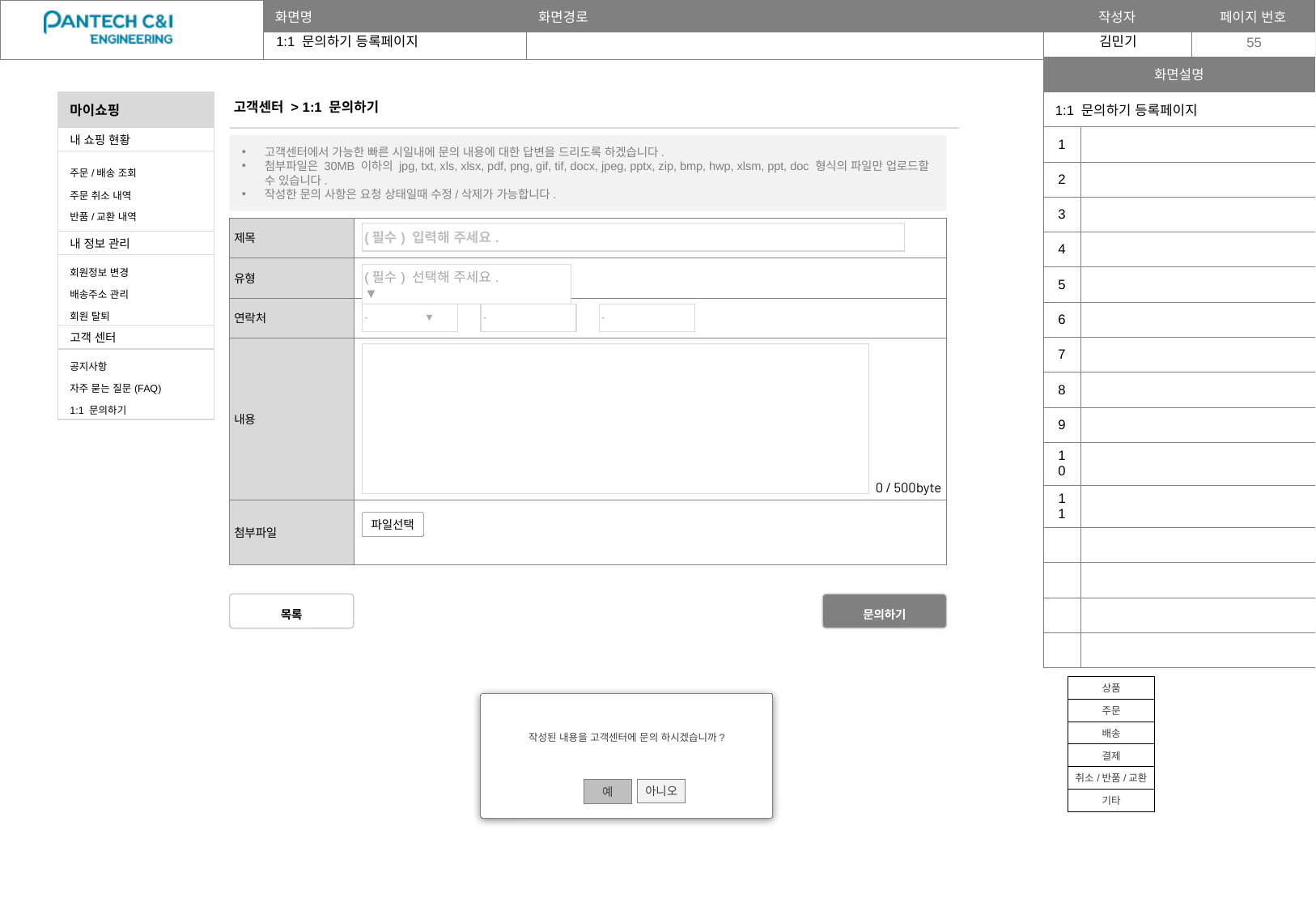

1:1 문의하기 등록페이지
55
| 화면설명 |  |
| --- | --- |
| 1:1 문의하기 등록페이지 |  |
| 1 |  |
| 2 |  |
| 3 |  |
| 4 |  |
| 5 |  |
| 6 |  |
| 7 |  |
| 8 |  |
| 9 |  |
| 10 |  |
| 11 |  |
|  |  |
|  |  |
|  |  |
|  |  |
고객센터 > 1:1 문의하기
| 마이쇼핑 |
| --- |
| 내 쇼핑 현황 |
| 주문/배송 조회 주문 취소 내역 반품/교환 내역 |
| 내 정보 관리 |
| 회원정보 변경 배송주소 관리 회원 탈퇴 |
| 고객 센터 |
| 공지사항 자주 묻는 질문(FAQ) 1:1 문의하기 |
고객센터에서 가능한 빠른 시일내에 문의 내용에 대한 답변을 드리도록 하겠습니다.
첨부파일은 30MB 이하의 jpg, txt, xls, xlsx, pdf, png, gif, tif, docx, jpeg, pptx, zip, bmp, hwp, xlsm, ppt, doc 형식의 파일만 업로드할 수 있습니다.
작성한 문의 사항은 요청 상태일때 수정/삭제가 가능합니다.
| 제목 |  |
| --- | --- |
| 유형 |  |
| 연락처 |  |
| 내용 | 0 / 500byte |
| 첨부파일 |  |
| (필수) 입력해 주세요. |
| --- |
| (필수) 선택해 주세요. ▼ |
| --- |
| - ▼ |
| --- |
| - |
| --- |
| - |
| --- |
|  |
| --- |
파일선택
목록
문의하기
| 상품 |
| --- |
| 주문 |
| 배송 |
| 결제 |
| 취소/반품/교환 |
| 기타 |
작성된 내용을 고객센터에 문의 하시겠습니까?

아니오
예